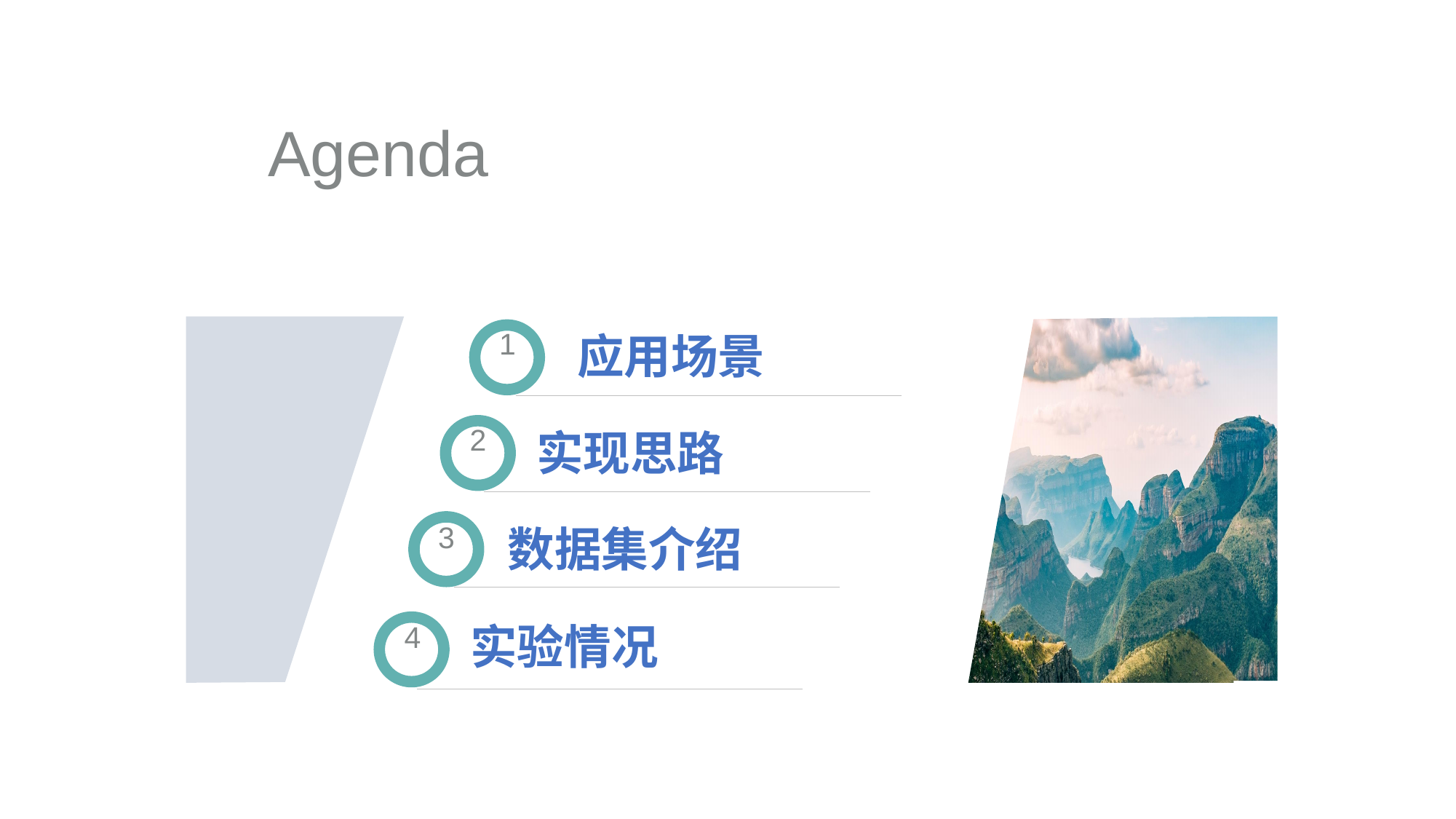

Agenda
1

# 应用场景
2
实现思路
3
数据集介绍
4

实验情况